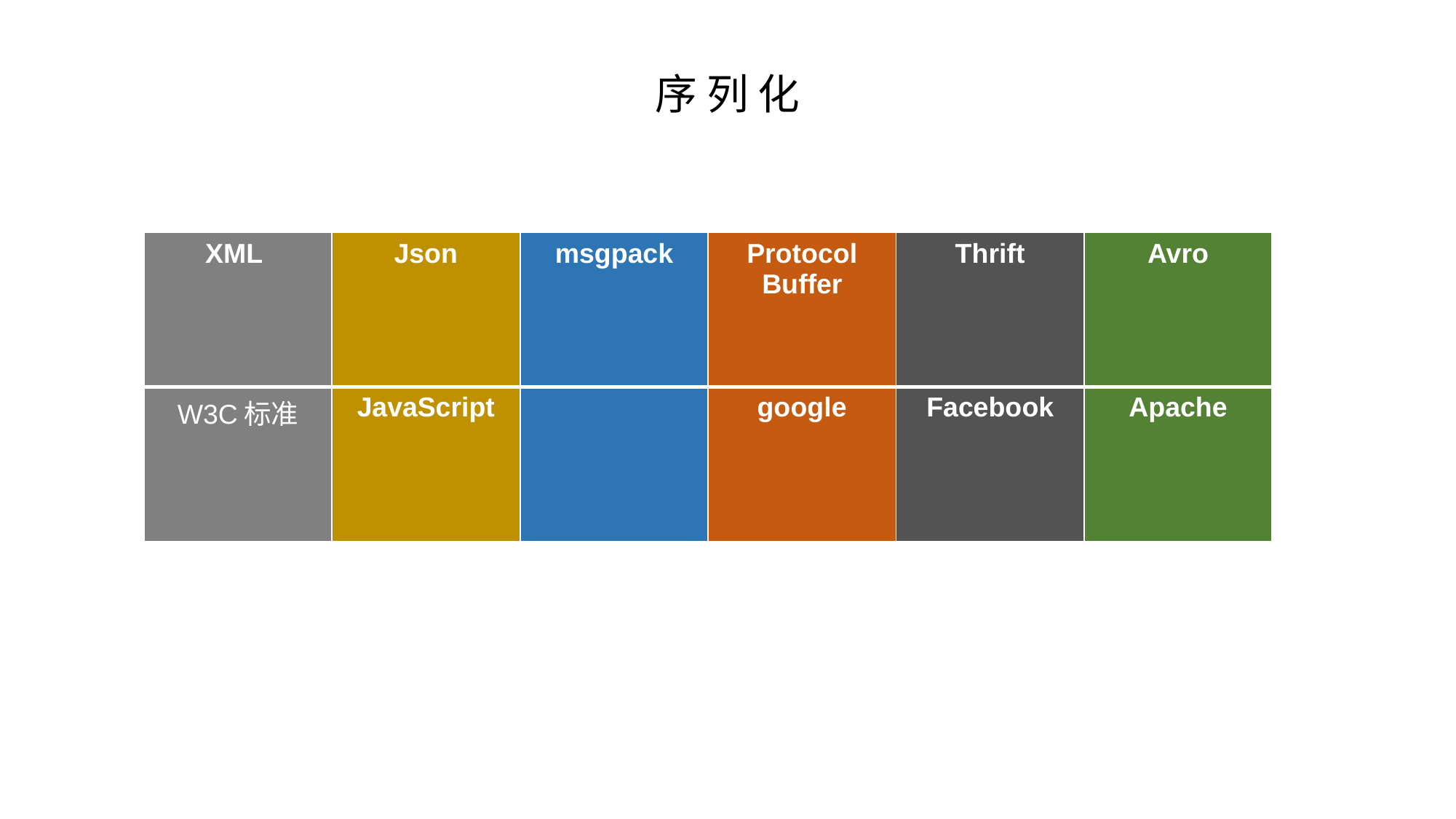

# 序 列 化
| XML | Json | msgpack | Protocol Buffer | Thrift | Avro |
| --- | --- | --- | --- | --- | --- |
| W3C标准 | JavaScript |  | google | Facebook | Apache |